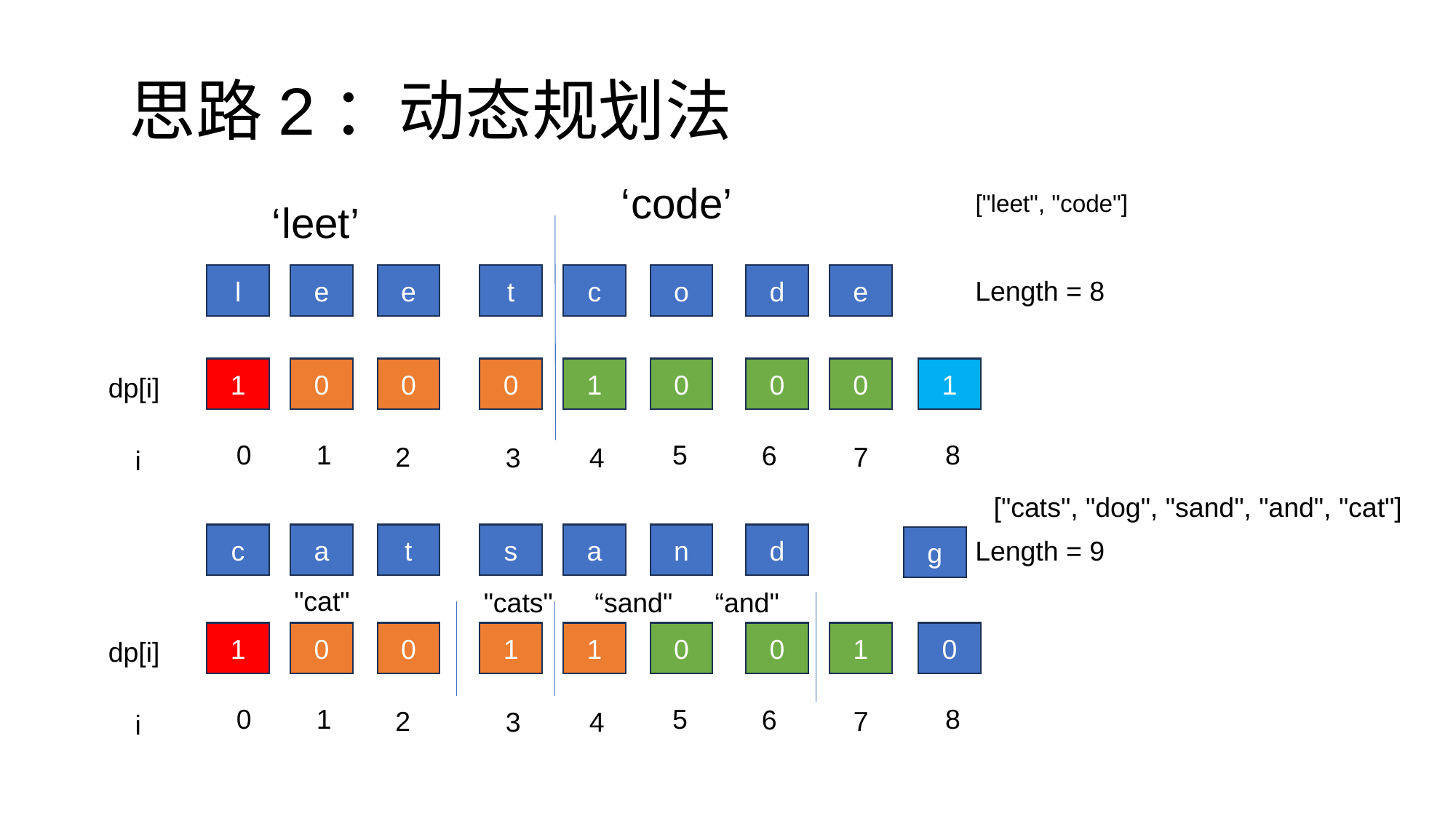

# 思路2：动态规划法
‘code’
["leet", "code"]
‘leet’
l
e
e
t
c
o
d
e
Length = 8
1
0
0
0
1
0
0
0
1
dp[i]
0
1
5
8
6
2
7
3
4
i
["cats", "dog", "sand", "and", "cat"]
c
a
t
s
a
n
d
g
Length = 9
"cat"
"cats"
“sand"
“and"
1
0
0
1
1
0
0
1
0
dp[i]
0
1
5
8
6
2
7
3
4
i